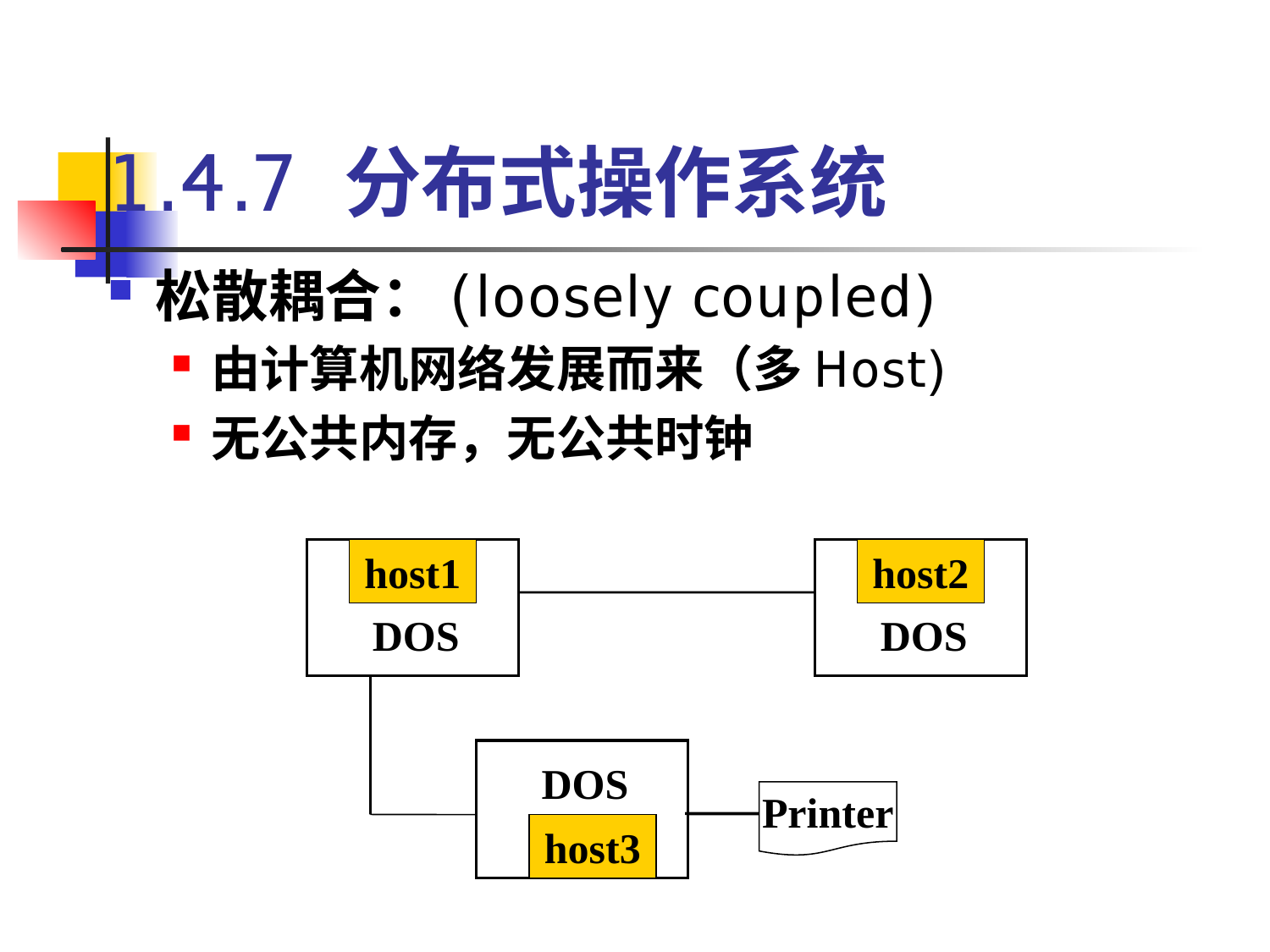

# 1.4.7 分布式操作系统
松散耦合：(loosely coupled)
由计算机网络发展而来（多Host)
无公共内存，无公共时钟

host1

host2

DOS
DOS

DOS
Printer

host3